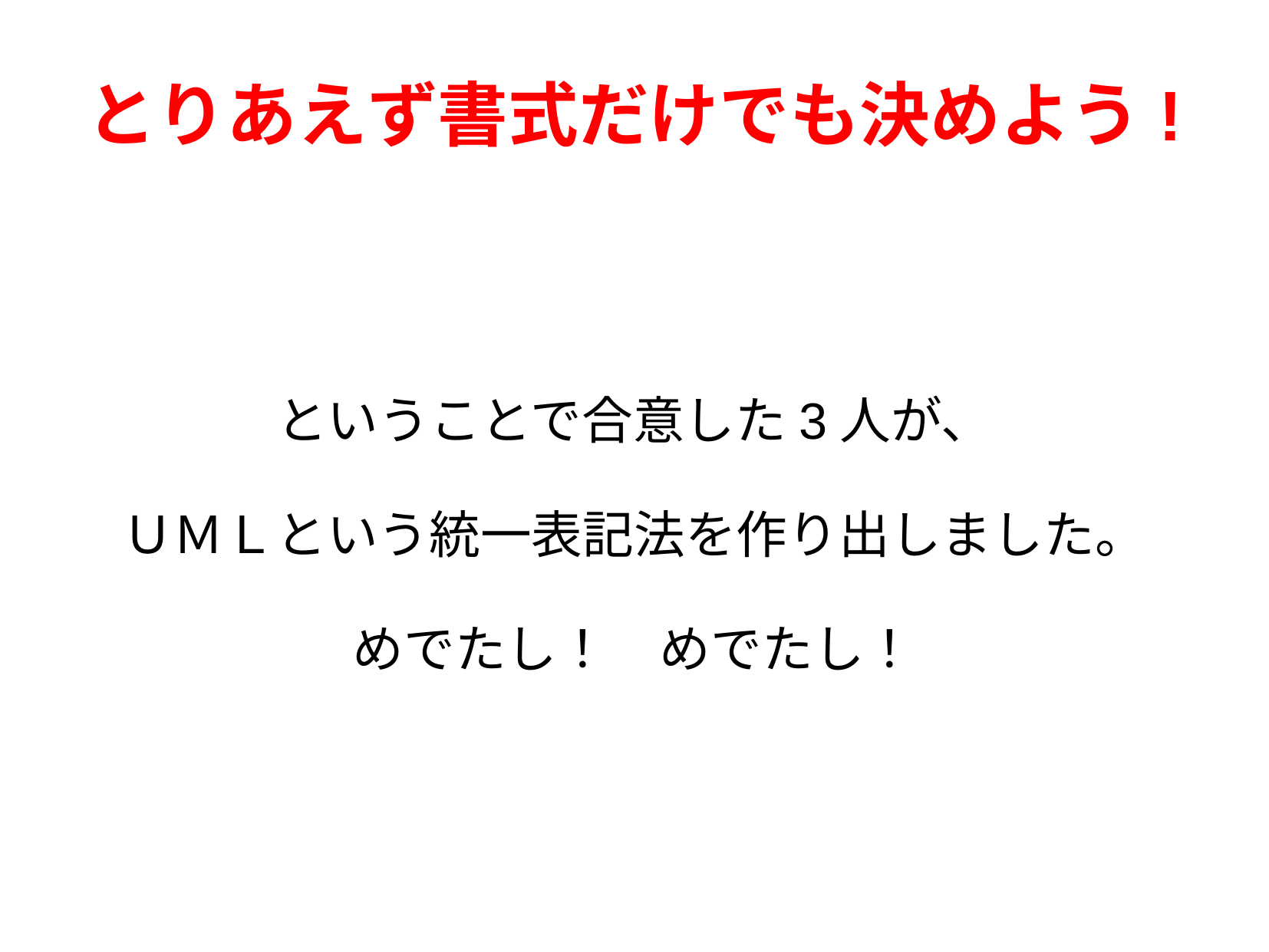

# とりあえず書式だけでも決めよう!
ということで合意した3人が、

ＵＭＬという統一表記法を作り出しました。

めでたし！　めでたし！